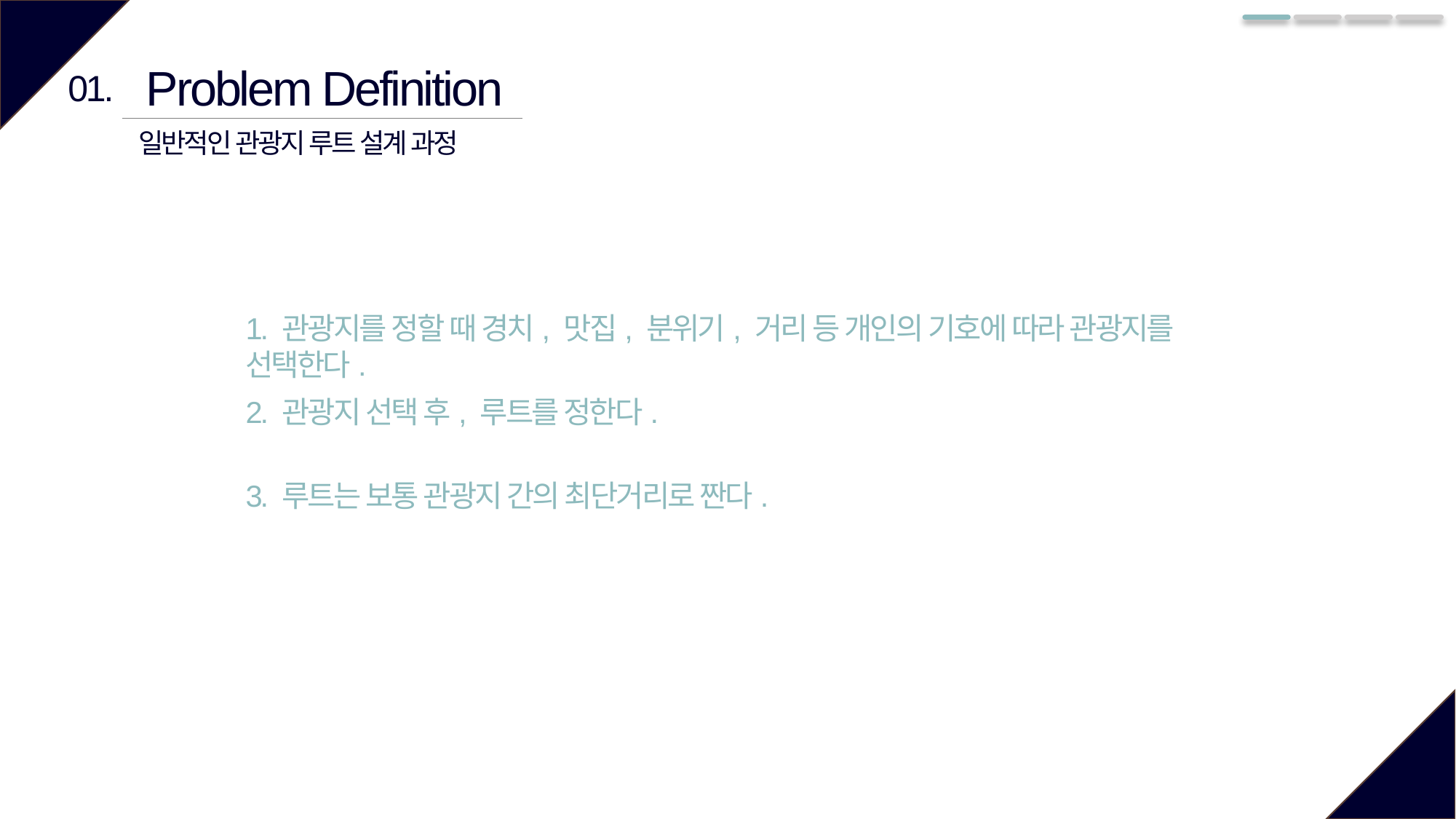

Problem Definition
01.
일반적인 관광지 루트 설계 과정
1. 관광지를 정할 때 경치, 맛집, 분위기, 거리 등 개인의 기호에 따라 관광지를 선택한다.
2. 관광지 선택 후, 루트를 정한다.
3. 루트는 보통 관광지 간의 최단거리로 짠다.